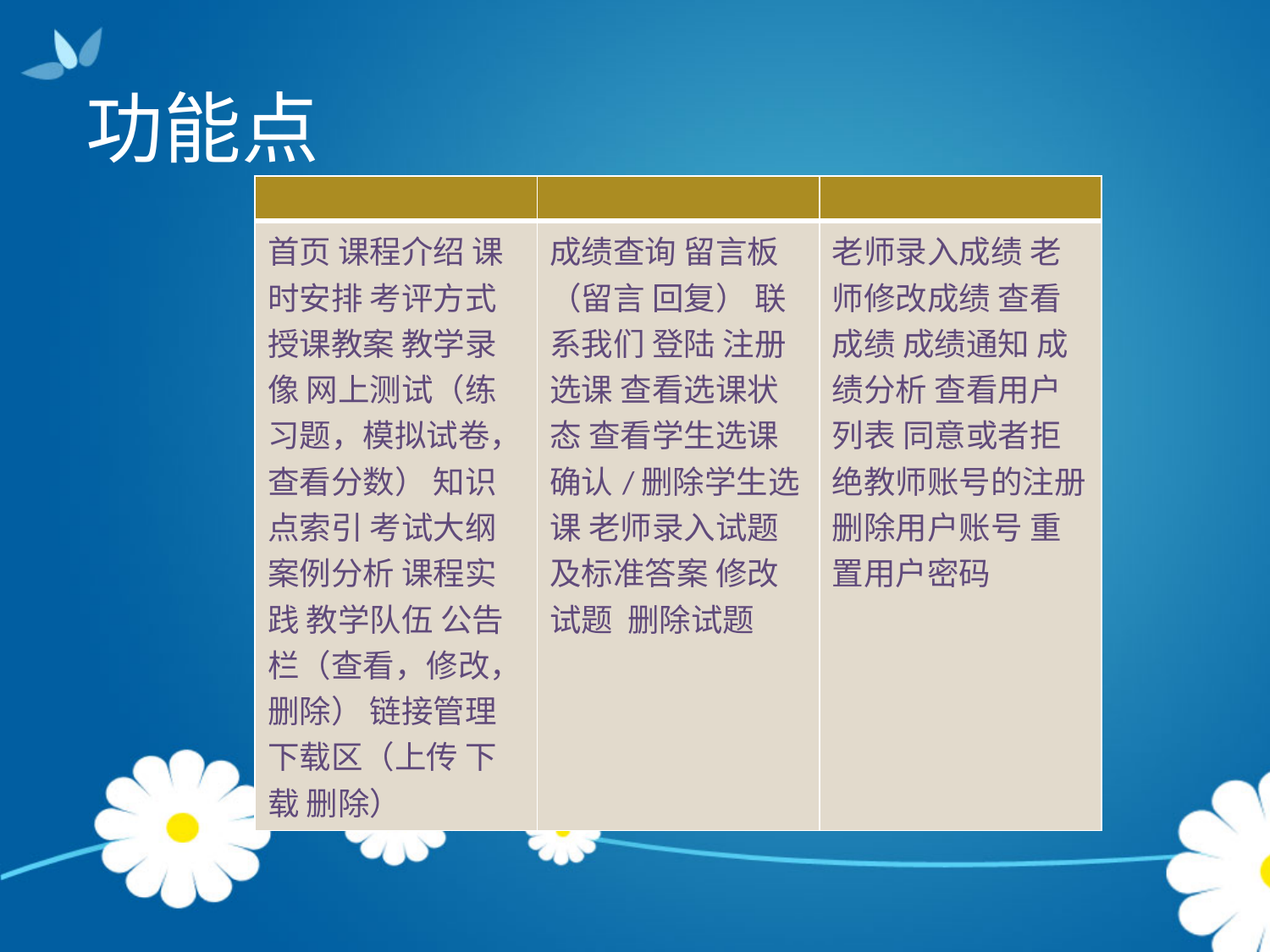

# 功能点
|  |  |  |
| --- | --- | --- |
| 首页 课程介绍 课时安排 考评方式 授课教案 教学录像 网上测试（练习题，模拟试卷，查看分数） 知识点索引 考试大纲 案例分析 课程实践 教学队伍 公告栏（查看，修改，删除） 链接管理 下载区（上传 下载 删除） | 成绩查询 留言板（留言 回复） 联系我们 登陆 注册 选课 查看选课状态 查看学生选课 确认/删除学生选课 老师录入试题及标准答案 修改试题 删除试题 | 老师录入成绩 老师修改成绩 查看成绩 成绩通知 成绩分析 查看用户列表 同意或者拒绝教师账号的注册 删除用户账号 重置用户密码 |